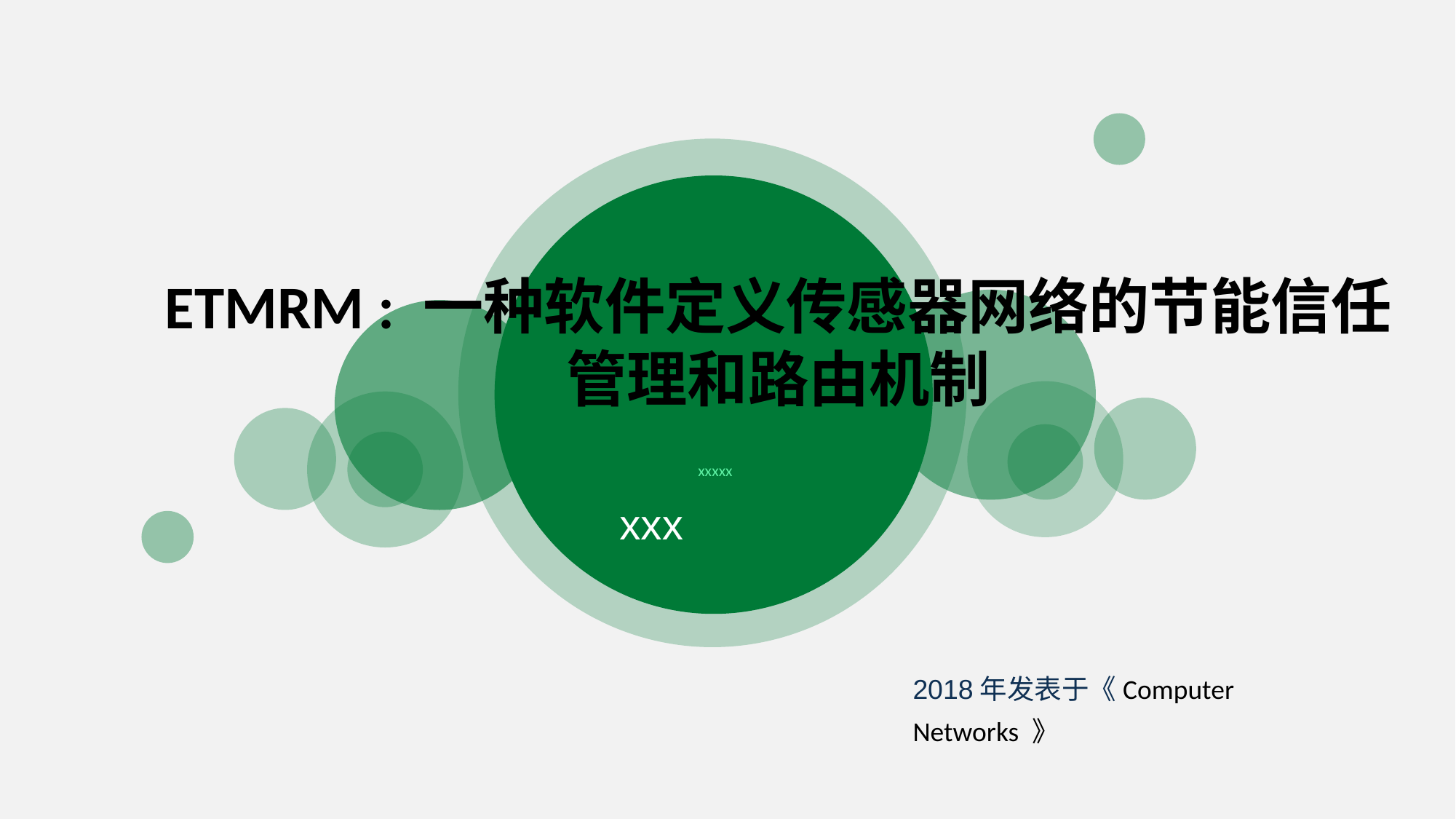

ETMRM : 一种软件定义传感器网络的节能信任管理和路由机制
xxxxx
xxx
2018年发表于《Computer Networks 》